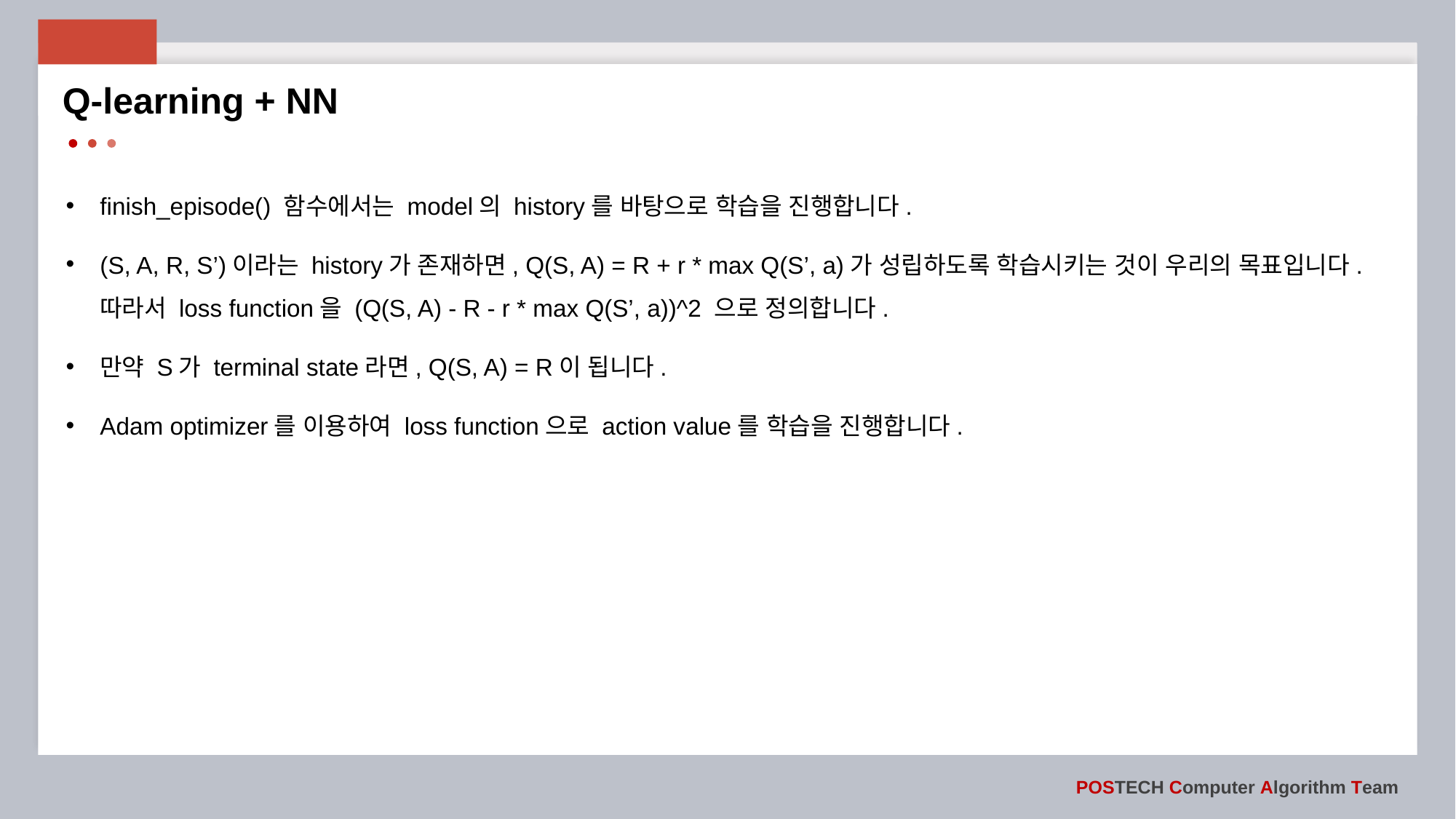

Q-learning + NN
finish_episode() 함수에서는 model의 history를 바탕으로 학습을 진행합니다.
(S, A, R, S’)이라는 history가 존재하면, Q(S, A) = R + r * max Q(S’, a)가 성립하도록 학습시키는 것이 우리의 목표입니다. 따라서 loss function을 (Q(S, A) - R - r * max Q(S’, a))^2 으로 정의합니다.
만약 S가 terminal state라면, Q(S, A) = R이 됩니다.
Adam optimizer를 이용하여 loss function으로 action value를 학습을 진행합니다.